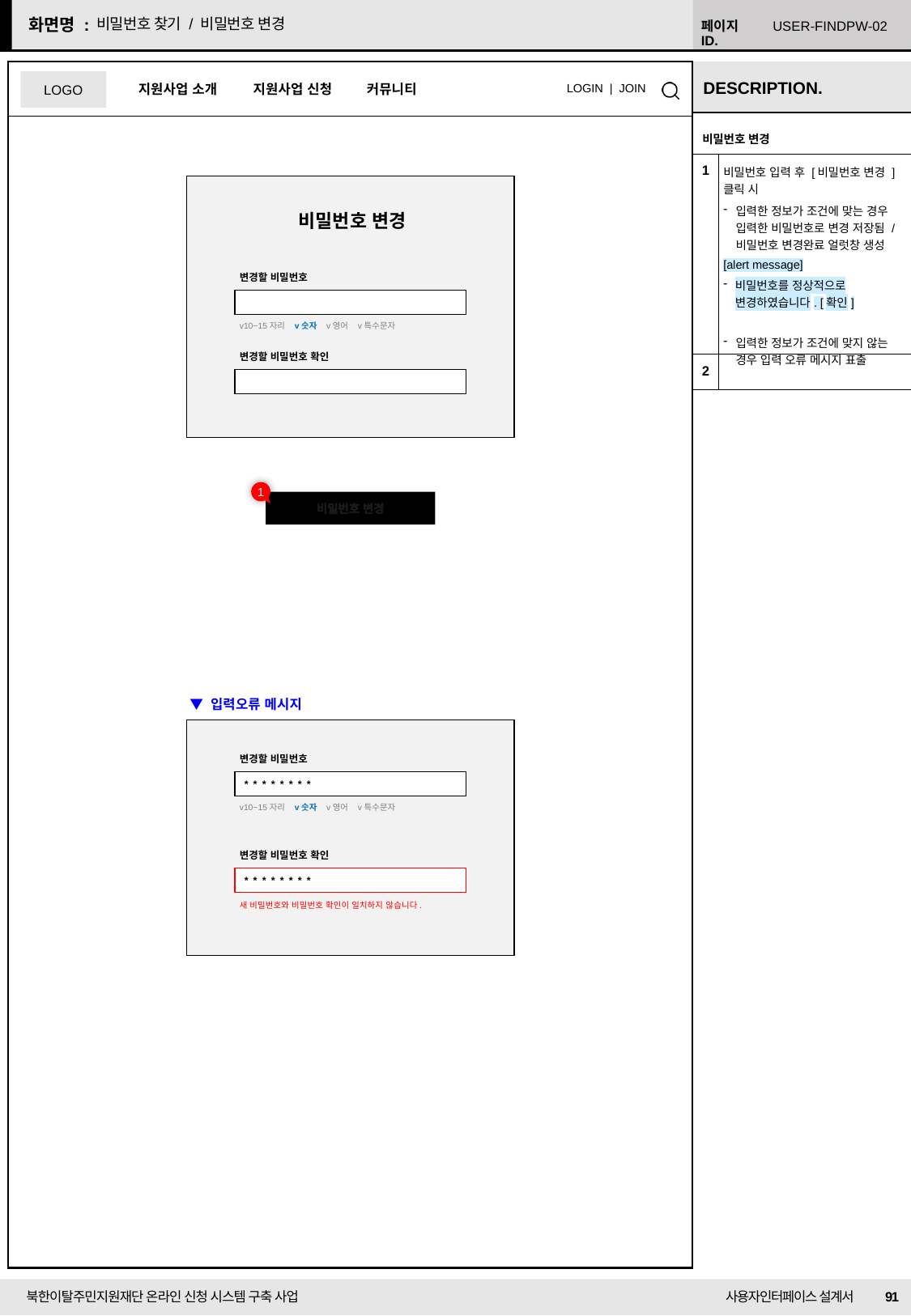

비밀번호 찾기 / 비밀번호 변경
USER-FINDPW-02
| 비밀번호 변경 |  |
| --- | --- |
| 1 | 비밀번호 입력 후 [비밀번호 변경 ] 클릭 시 입력한 정보가 조건에 맞는 경우 입력한 비밀번호로 변경 저장됨 / 비밀번호 변경완료 얼럿창 생성 [alert message] 비밀번호를 정상적으로 변경하였습니다. [확인] 입력한 정보가 조건에 맞지 않는 경우 입력 오류 메시지 표출 |
| 2 |  |

비밀번호 변경
변경할 비밀번호

v10~15자리   v숫자   v영어   v특수문자
변경할 비밀번호 확인

1
비밀번호 변경
▼ 입력오류 메시지

변경할 비밀번호
********
v10~15자리   v숫자   v영어   v특수문자
변경할 비밀번호 확인
********
새 비밀번호와 비밀번호 확인이 일치하지 않습니다.
91